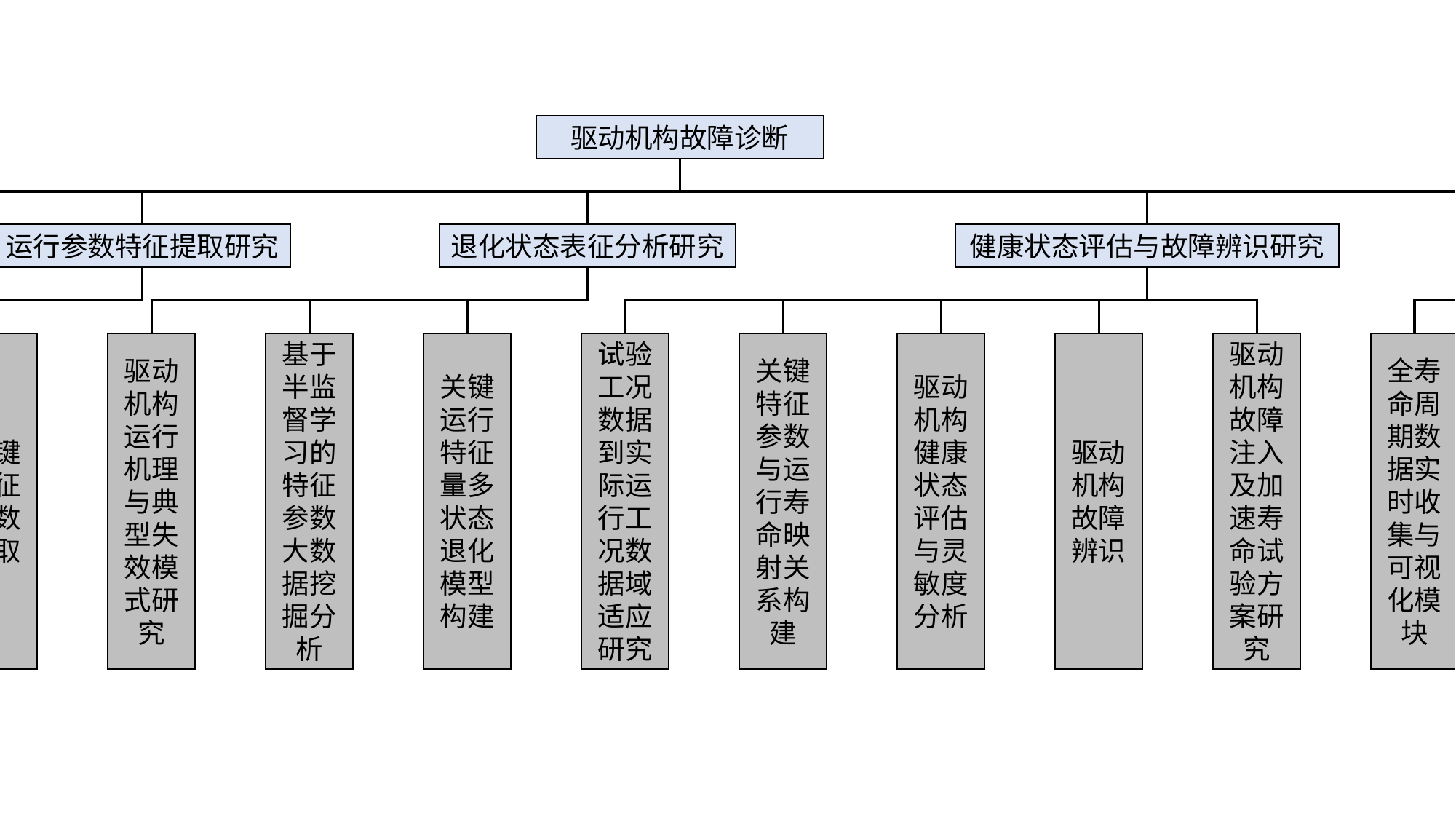

驱动机构故障诊断
运行参数数据库研究
运行参数特征提取研究
退化状态表征分析研究
健康状态评估与故障辨识研究
软件模块开发
全寿命周期关键运行参数数据库构建
驱动机构特征参数和现场运行参数实时收集
关键运行参数的大数据融合与整理
关键特征参数提取
驱动机构运行机理与典型失效模式研究
基于半监督学习的特征参数大数据挖掘分析
关键运行特征量多状态退化模型构建
试验工况数据到实际运行工况数据域适应研究
关键特征参数与运行寿命映射关系构建
驱动机构健康状态评估与灵敏度分析
驱动机构故障辨识
驱动机构故障注入及加速寿命试验方案研究
全寿命周期数据实时收集与可视化模块
驱动机构特征量自动提取模块
驱动机构退化状态表征分析模块
故障辨识与健康状态评估模块